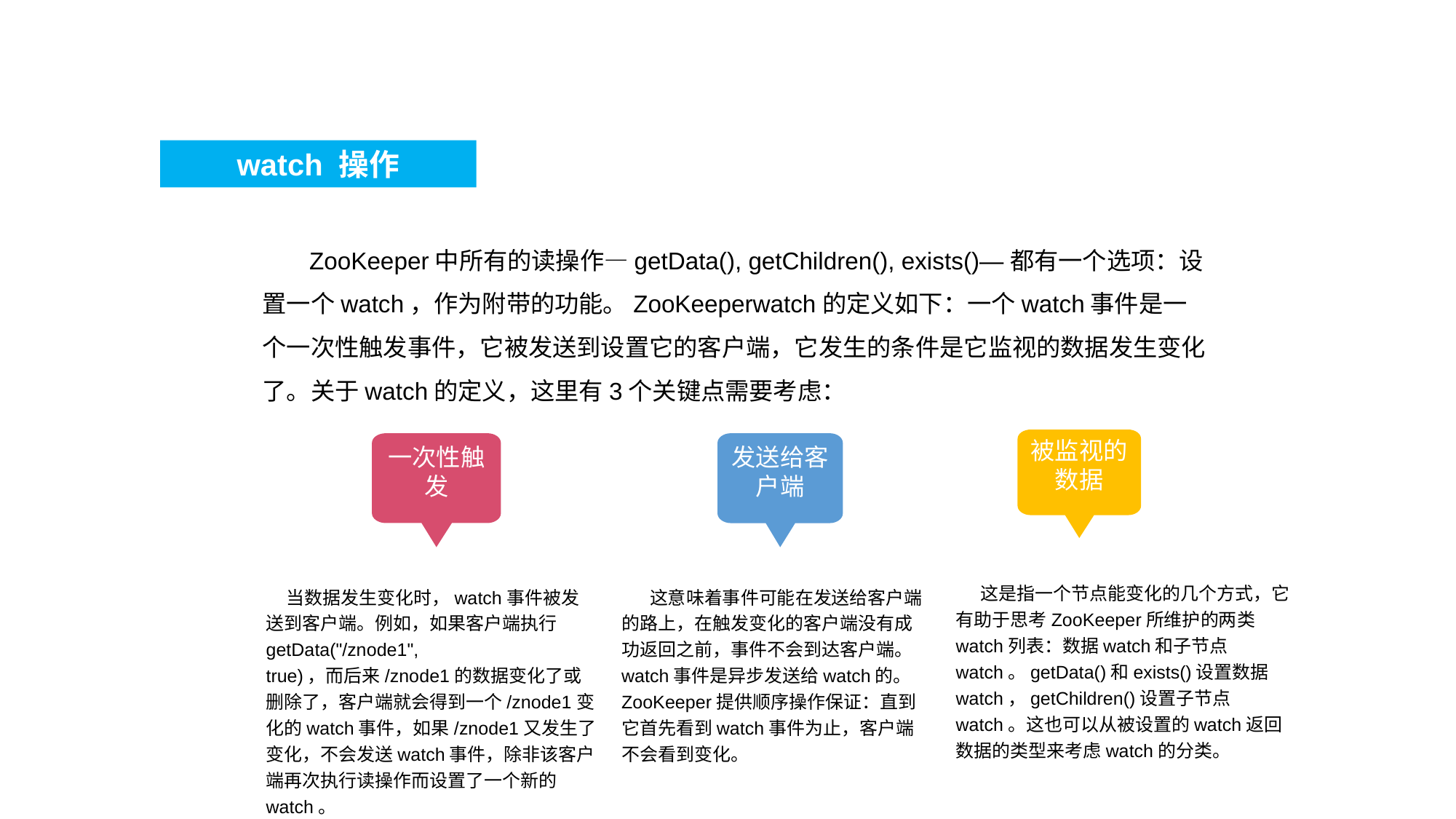

第四章    watch 管理

watch 操作
       ZooKeeper中所有的读操作—getData(), getChildren(), exists()—都有一个选项：设置一个watch，作为附带的功能。ZooKeeperwatch的定义如下：一个watch事件是一个一次性触发事件，它被发送到设置它的客户端，它发生的条件是它监视的数据发生变化了。关于watch的定义，这里有3个关键点需要考虑：

被监视的数据

一次性触发

发送给客户端
     这是指一个节点能变化的几个方式，它有助于思考ZooKeeper所维护的两类watch列表：数据watch和子节点watch。getData()和exists()设置数据watch，getChildren()设置子节点watch。这也可以从被设置的watch返回数据的类型来考虑watch的分类。
    当数据发生变化时，watch事件被发送到客户端。例如，如果客户端执行getData("/znode1", true)，而后来/znode1的数据变化了或删除了，客户端就会得到一个/znode1变化的watch事件，如果/znode1又发生了变化，不会发送watch事件，除非该客户端再次执行读操作而设置了一个新的watch。
      这意味着事件可能在发送给客户端的路上，在触发变化的客户端没有成功返回之前，事件不会到达客户端。watch事件是异步发送给watch的。ZooKeeper提供顺序操作保证：直到它首先看到watch事件为止，客户端不会看到变化。